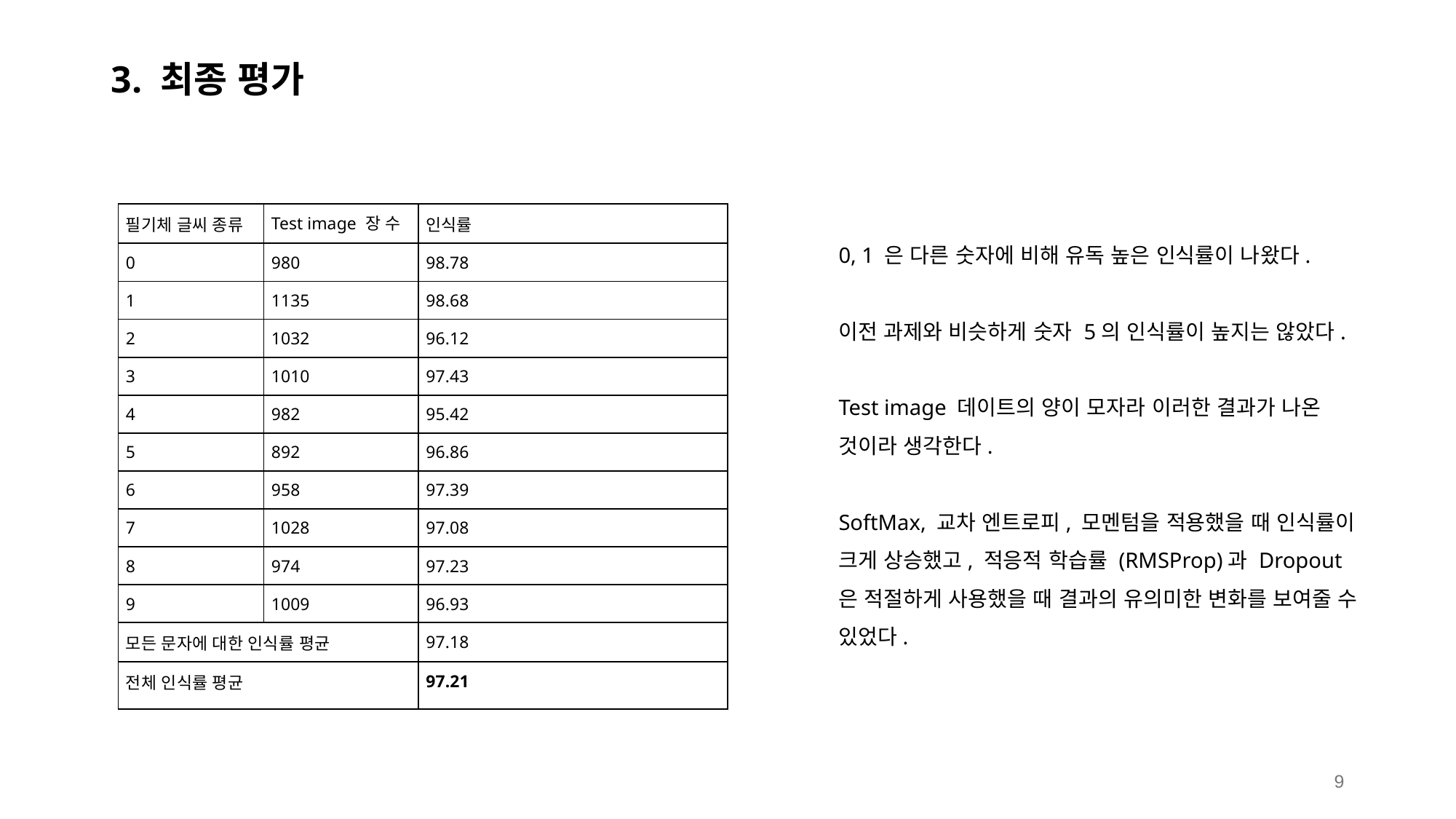

# 3. 최종 평가
| 필기체 글씨 종류 | Test image 장 수 | 인식률 |
| --- | --- | --- |
| 0 | 980 | 98.78 |
| 1 | 1135 | 98.68 |
| 2 | 1032 | 96.12 |
| 3 | 1010 | 97.43 |
| 4 | 982 | 95.42 |
| 5 | 892 | 96.86 |
| 6 | 958 | 97.39 |
| 7 | 1028 | 97.08 |
| 8 | 974 | 97.23 |
| 9 | 1009 | 96.93 |
| 모든 문자에 대한 인식률 평균 |  | 97.18 |
| 전체 인식률 평균 |  | 97.21 |
0, 1 은 다른 숫자에 비해 유독 높은 인식률이 나왔다.

이전 과제와 비슷하게 숫자 5의 인식률이 높지는 않았다.

Test image 데이트의 양이 모자라 이러한 결과가 나온 것이라 생각한다.

SoftMax, 교차 엔트로피, 모멘텀을 적용했을 때 인식률이 크게 상승했고, 적응적 학습률 (RMSProp)과 Dropout은 적절하게 사용했을 때 결과의 유의미한 변화를 보여줄 수 있었다.
9